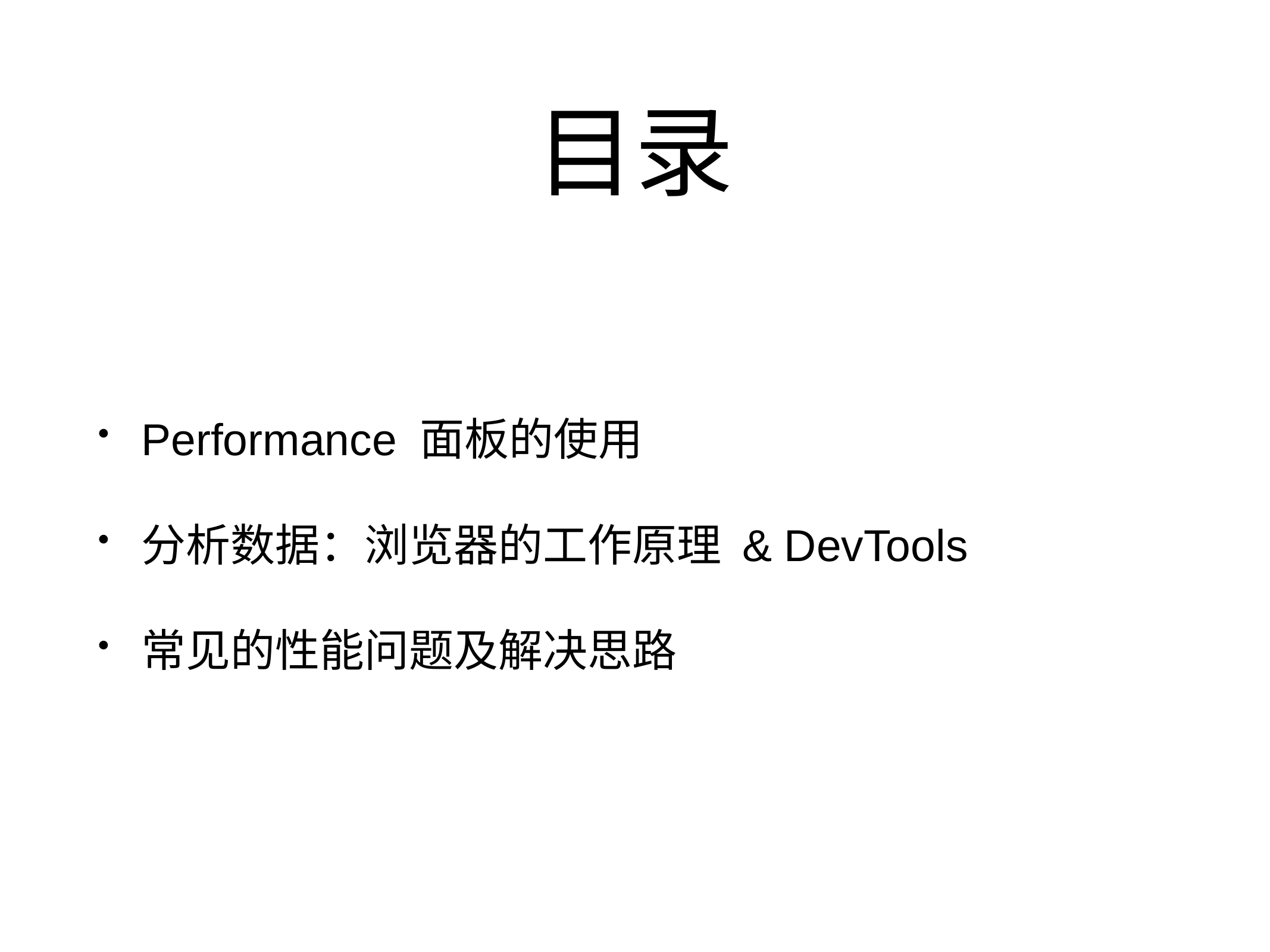

# 目录
Performance 面板的使用
分析数据：浏览器的工作原理 & DevTools
常见的性能问题及解决思路